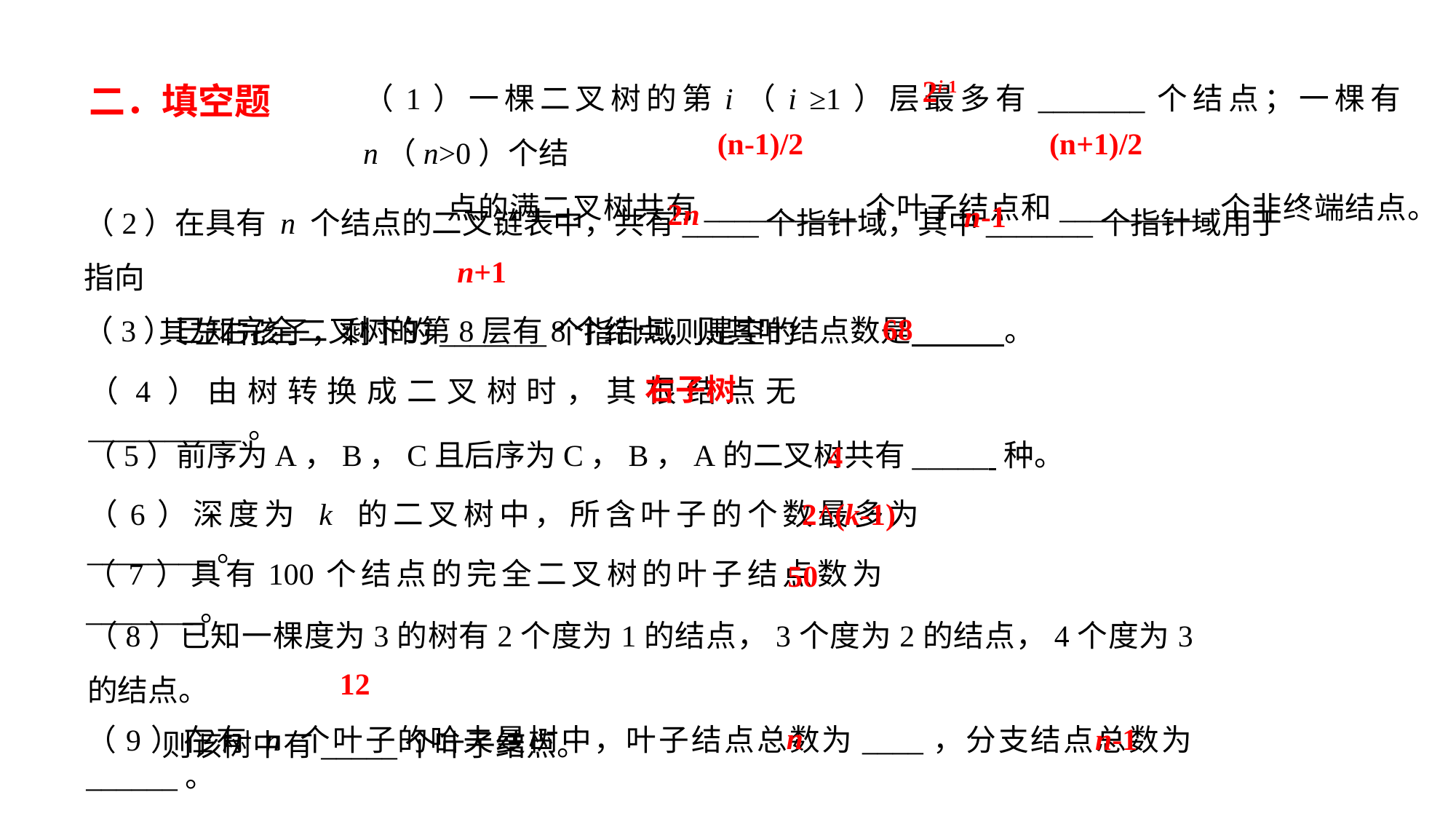

（1）一棵二叉树的第i（i ≥1）层最多有_______个结点；一棵有n（n>0）个结
          点的满二叉树共有__________个叶子结点和__________个非终端结点。
2i-1
二．填空题
(n-1)/2
(n+1)/2
（2）在具有 n 个结点的二叉链表中，共有_____个指针域，其中_______个指针域用于指向
          其左右孩子，剩下的_______个指针域则是空的
2n
n-1
n+1
68
（3）已知完全二叉树的第8层有8个结点，则其叶结点数是             。
右子树
（4）由树转换成二叉树时，其根结点无__________。
（5）前序为A，B，C且后序为C，B，A的二叉树共有_____ 种。
4
（6）深度为 k 的二叉树中，所含叶子的个数最多为________。
2^(k-1)
（7）具有100个结点的完全二叉树的叶子结点数为_______。
50
（8）已知一棵度为3的树有2个度为1的结点，3个度为2的结点，4个度为3的结点。
          则该树中有_____个叶子结点。
12
n
n-1
（9）在有 n 个叶子的哈夫曼树中，叶子结点总数为____，分支结点总数为______。